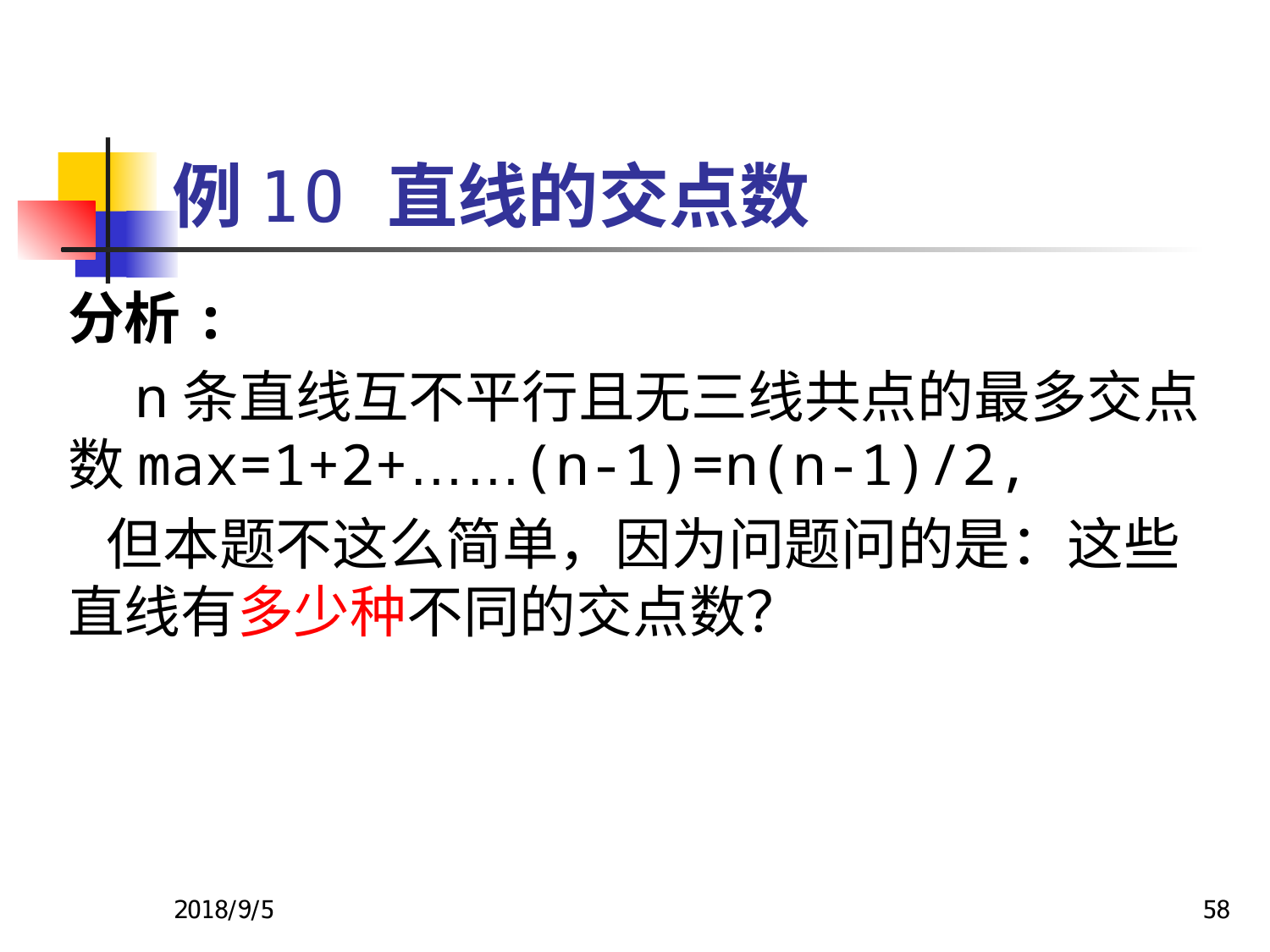

# 例10 直线的交点数
分析:
  n条直线互不平行且无三线共点的最多交点数max=1+2+……(n-1)=n(n-1)/2,
  但本题不这么简单，因为问题问的是：这些直线有多少种不同的交点数？
2018/9/5
58